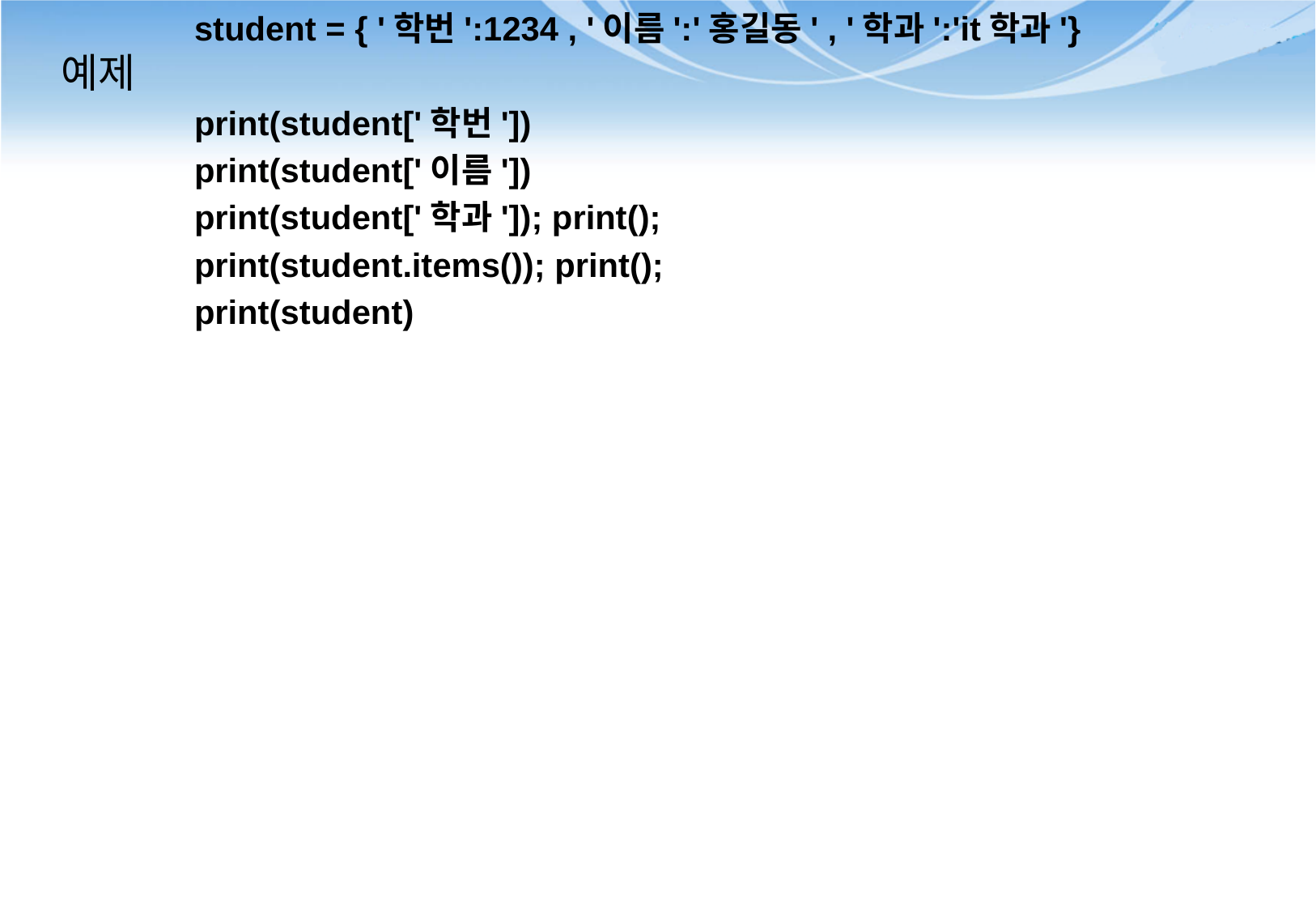

student = { '학번':1234 , '이름':'홍길동' , '학과':'it학과'}

print(student['학번'])
print(student['이름'])
print(student['학과']); print();
print(student.items()); print();
print(student)

# 예제